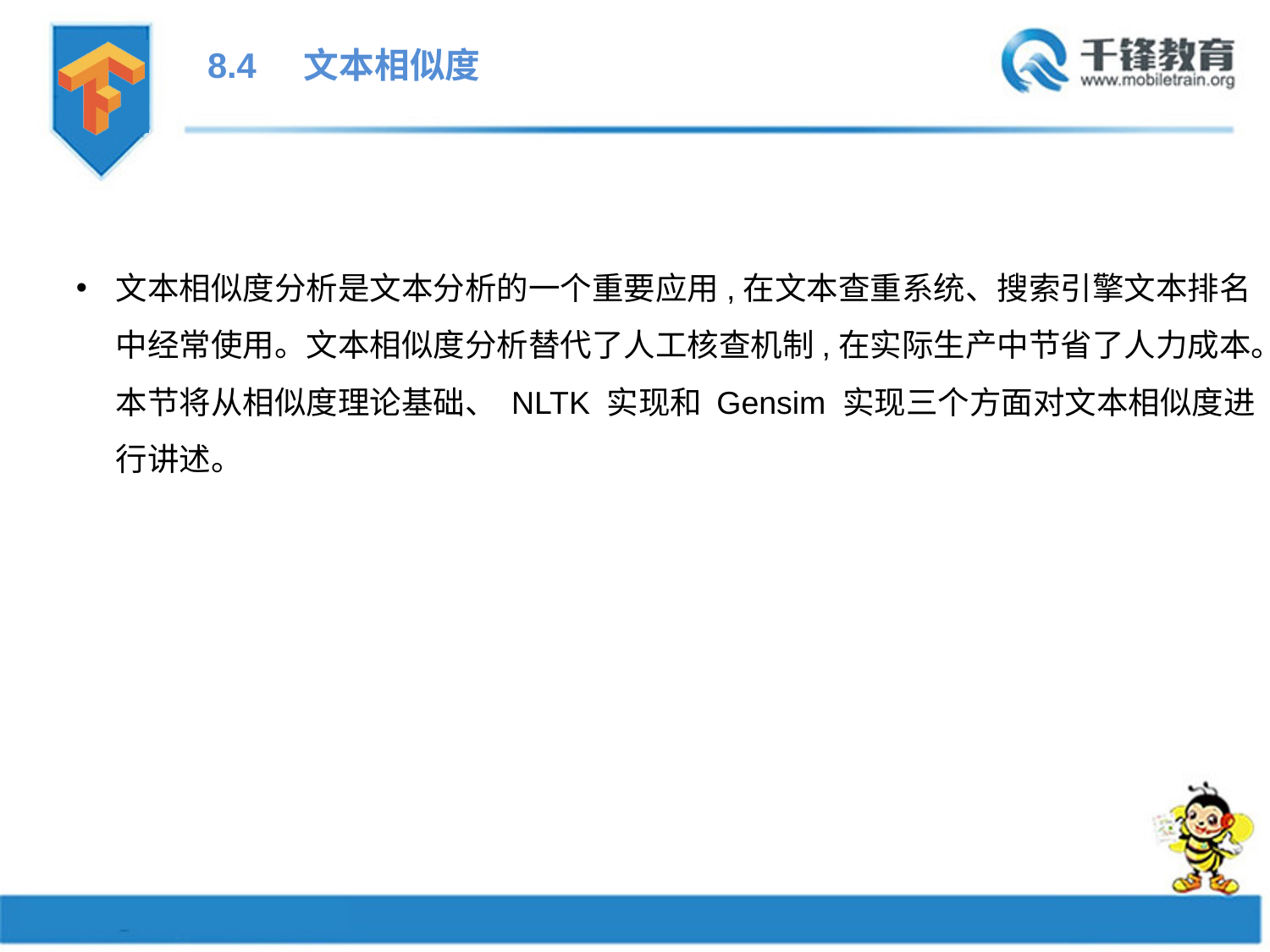

8.4    文本相似度
文本相似度分析是文本分析的一个重要应用,在文本查重系统、搜索引擎文本排名中经常使用。文本相似度分析替代了人工核查机制,在实际生产中节省了人力成本。本节将从相似度理论基础、 NLTK 实现和 Gensim 实现三个方面对文本相似度进行讲述。